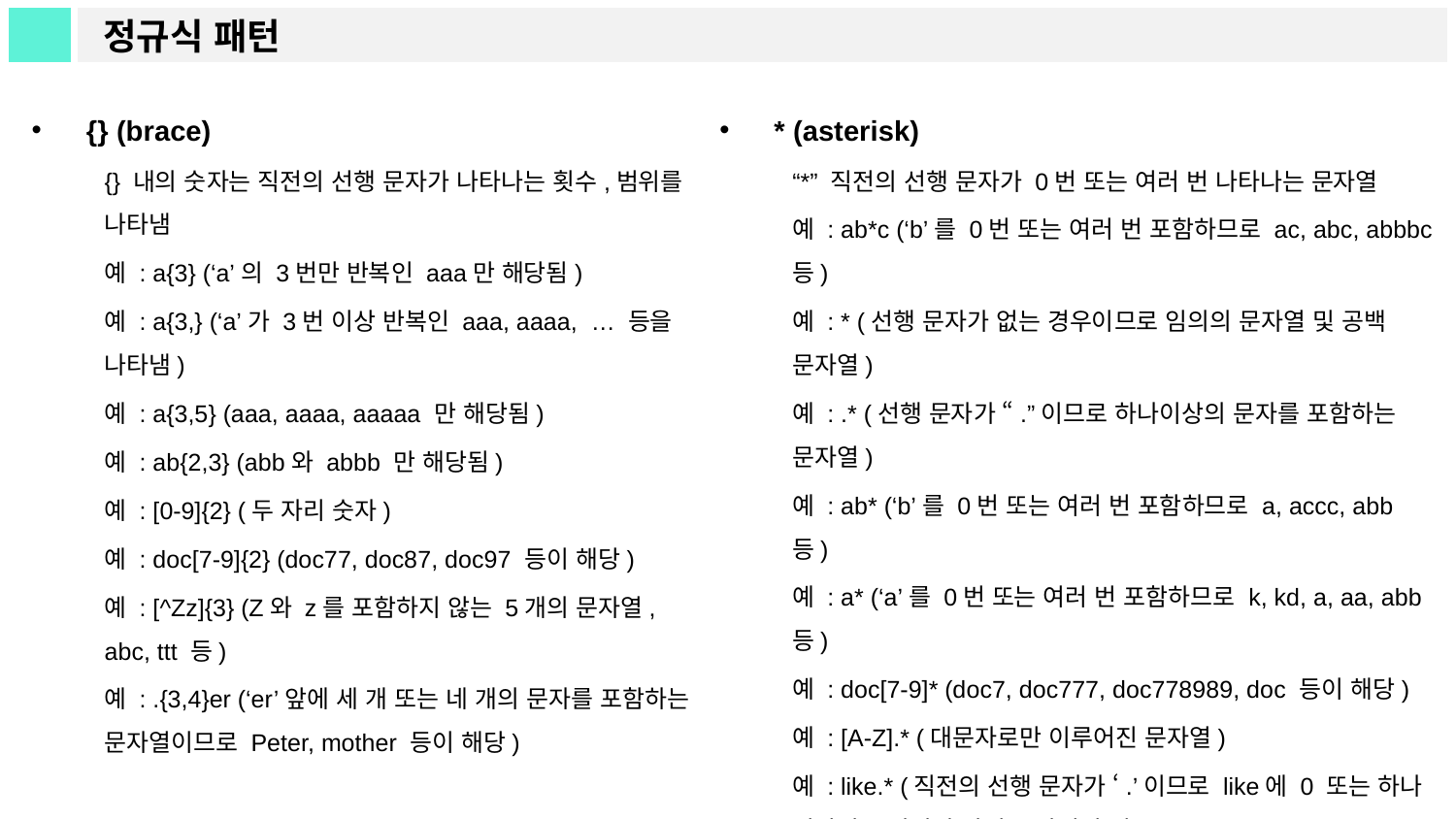

# 정규식 패턴
{} (brace)
{} 내의 숫자는 직전의 선행 문자가 나타나는 횟수,범위를 나타냄
예 : a{3} (‘a’의 3번만 반복인 aaa만 해당됨)
예 : a{3,} (‘a’가 3번 이상 반복인 aaa, aaaa,  … 등을 나타냄)
예 : a{3,5} (aaa, aaaa, aaaaa 만 해당됨)
예 : ab{2,3} (abb와 abbb 만 해당됨)
예 : [0-9]{2} (두 자리 숫자)
예 : doc[7-9]{2} (doc77, doc87, doc97 등이 해당)
예 : [^Zz]{3} (Z와 z를 포함하지 않는 5개의 문자열, abc, ttt 등)
예 : .{3,4}er (‘er’앞에 세 개 또는 네 개의 문자를 포함하는 문자열이므로 Peter, mother 등이 해당)
* (asterisk)
“*” 직전의 선행 문자가 0번 또는 여러 번 나타나는 문자열
예 : ab*c (‘b’를 0번 또는 여러 번 포함하므로 ac, abc, abbbc 등)
예 : * (선행 문자가 없는 경우이므로 임의의 문자열 및 공백 문자열)
예 : .* (선행 문자가 “.”이므로 하나이상의 문자를 포함하는 문자열)
예 : ab* (‘b’를 0번 또는 여러 번 포함하므로 a, accc, abb 등)
예 : a* (‘a’를 0번 또는 여러 번 포함하므로 k, kd, a, aa, abb 등)
예 : doc[7-9]* (doc7, doc777, doc778989, doc 등이 해당)
예 : [A-Z].* (대문자로만 이루어진 문자열)
예 : like.* (직전의 선행 문자가 ‘.’이므로 like에 0 또는 하나 이상의 문자가 추가된 문자열이 됨, like, likely, liker, likelihood 등)